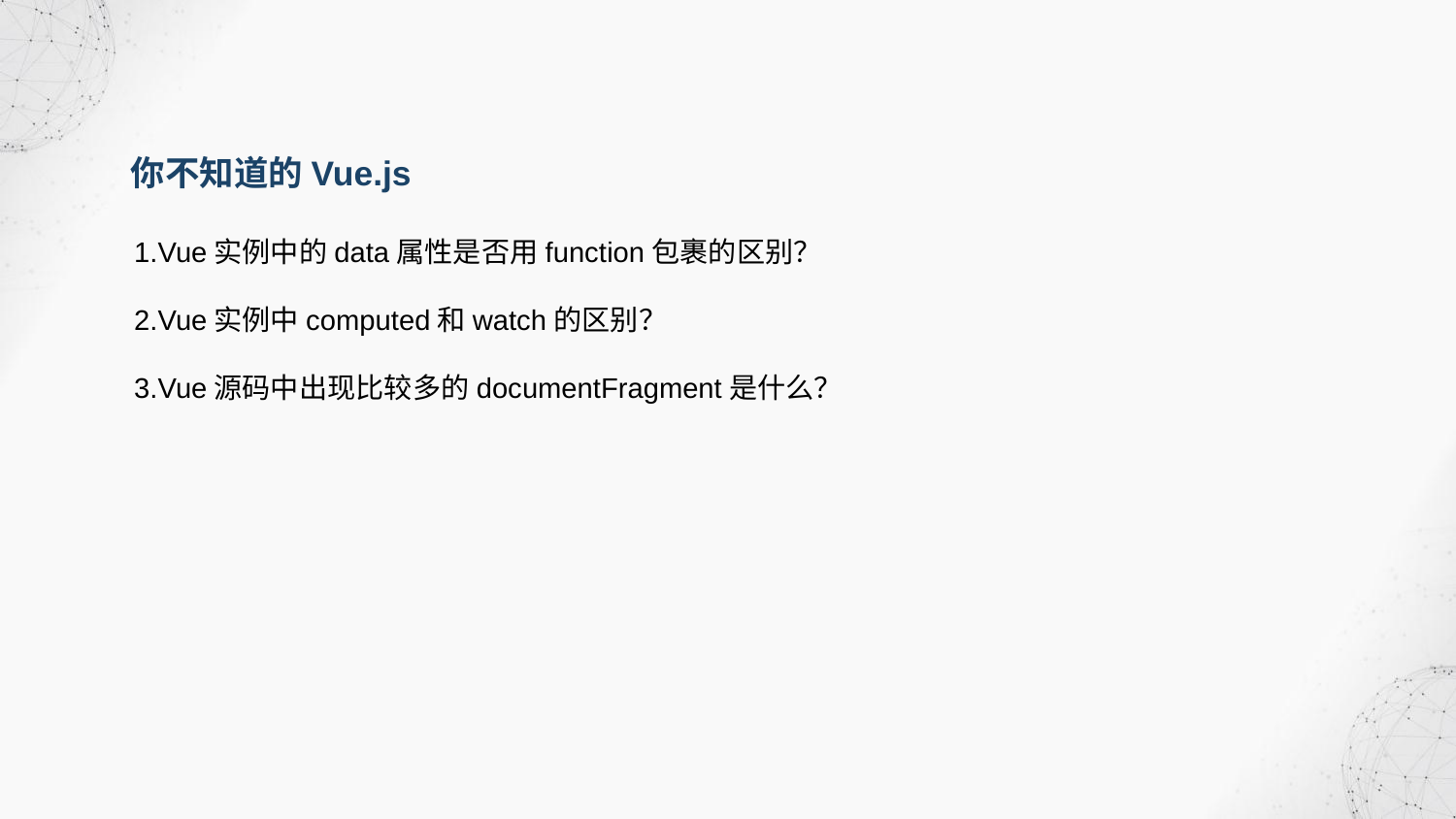

你不知道的Vue.js
1.Vue实例中的data属性是否用function包裹的区别？

2.Vue实例中computed和watch的区别？

3.Vue源码中出现比较多的documentFragment是什么？